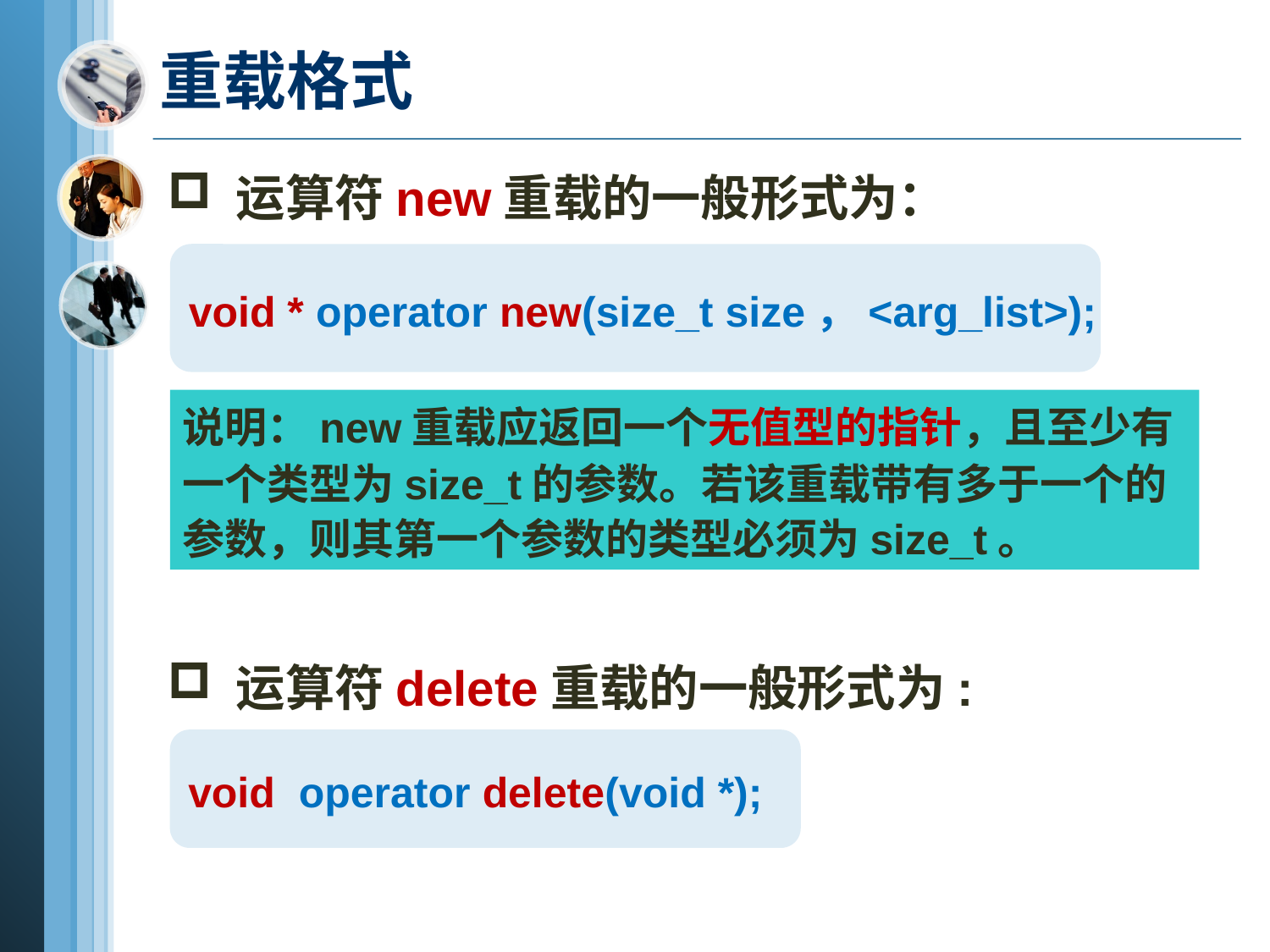

# 重载格式
 运算符new重载的一般形式为：
void * operator new(size_t size，<arg_list>);
说明：new重载应返回一个无值型的指针，且至少有一个类型为size_t的参数。若该重载带有多于一个的参数，则其第一个参数的类型必须为size_t。
 运算符delete重载的一般形式为:
void  operator delete(void *);